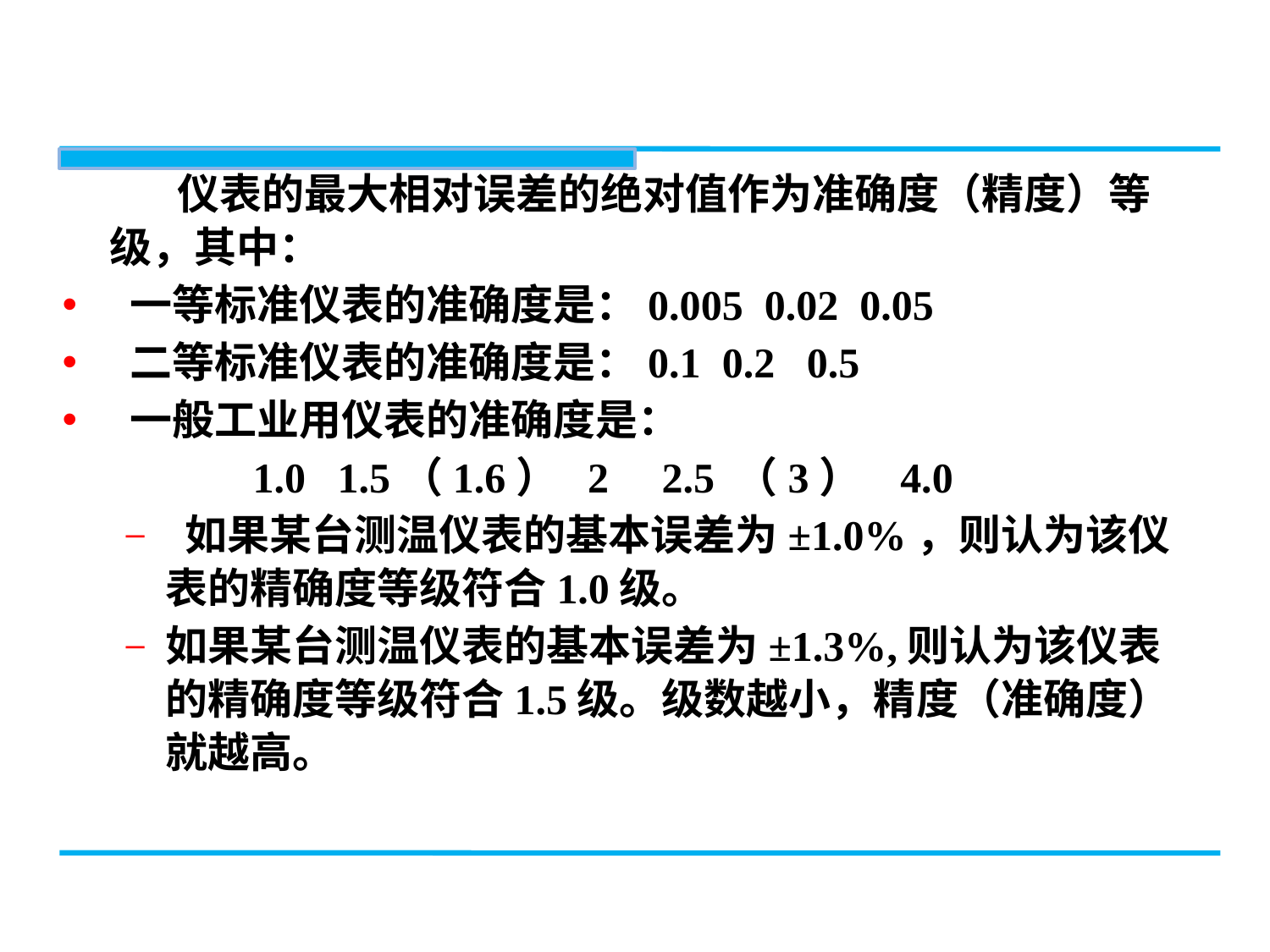

仪表的最大相对误差的绝对值作为准确度（精度）等级，其中：
 一等标准仪表的准确度是：0.005  0.02  0.05
 二等标准仪表的准确度是：0.1  0.2   0.5
 一般工业用仪表的准确度是：
                  1.0   1.5（1.6）  2     2.5 （3）   4.0
 如果某台测温仪表的基本误差为±1.0%，则认为该仪表的精确度等级符合1.0级。
如果某台测温仪表的基本误差为±1.3%,则认为该仪表的精确度等级符合1.5级。级数越小，精度（准确度）就越高。